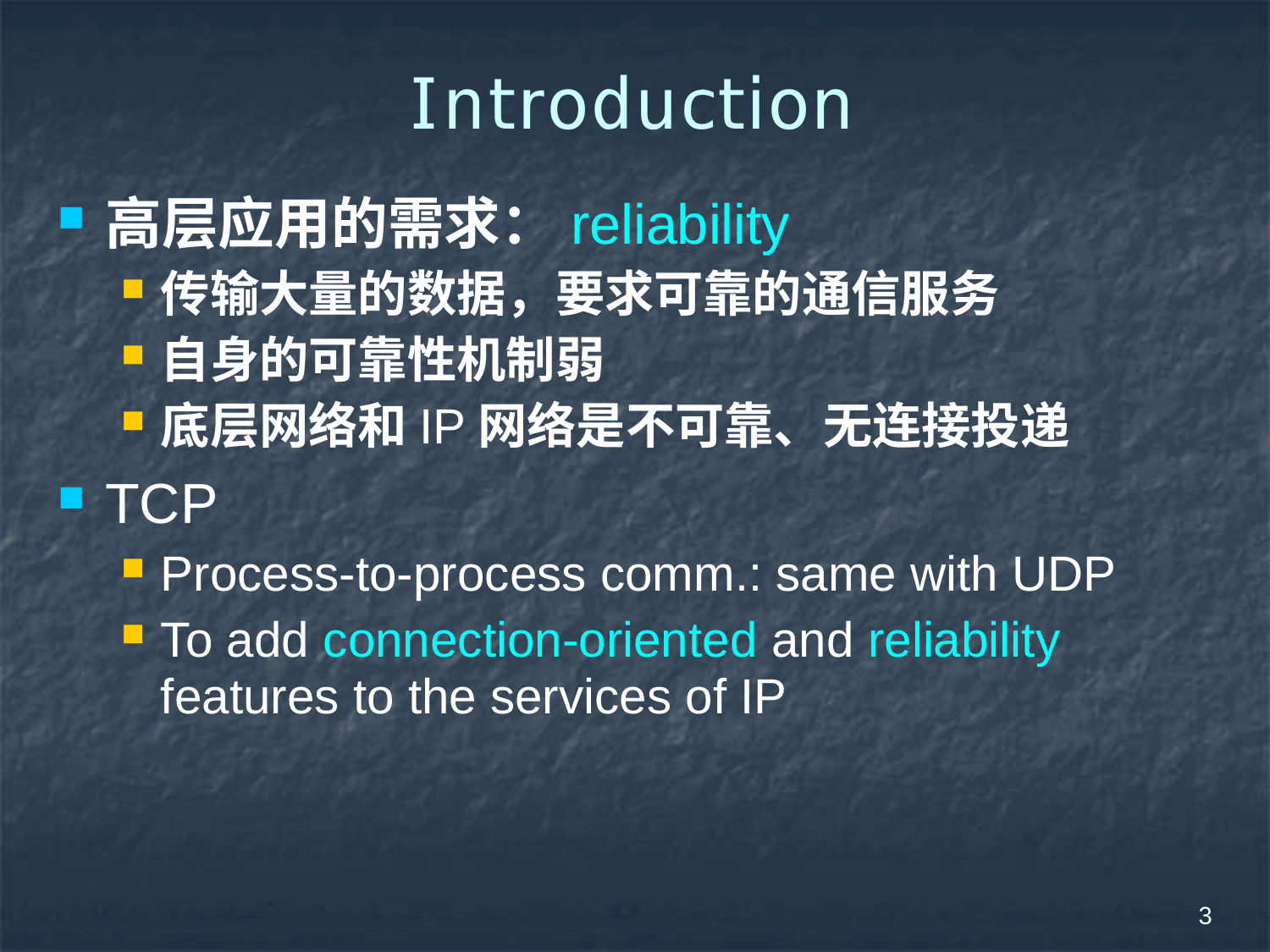

# Introduction
高层应用的需求：reliability
传输大量的数据，要求可靠的通信服务
自身的可靠性机制弱
底层网络和IP网络是不可靠、无连接投递
TCP
Process-to-process comm.: same with UDP
To add connection-oriented and reliability features to the services of IP
3